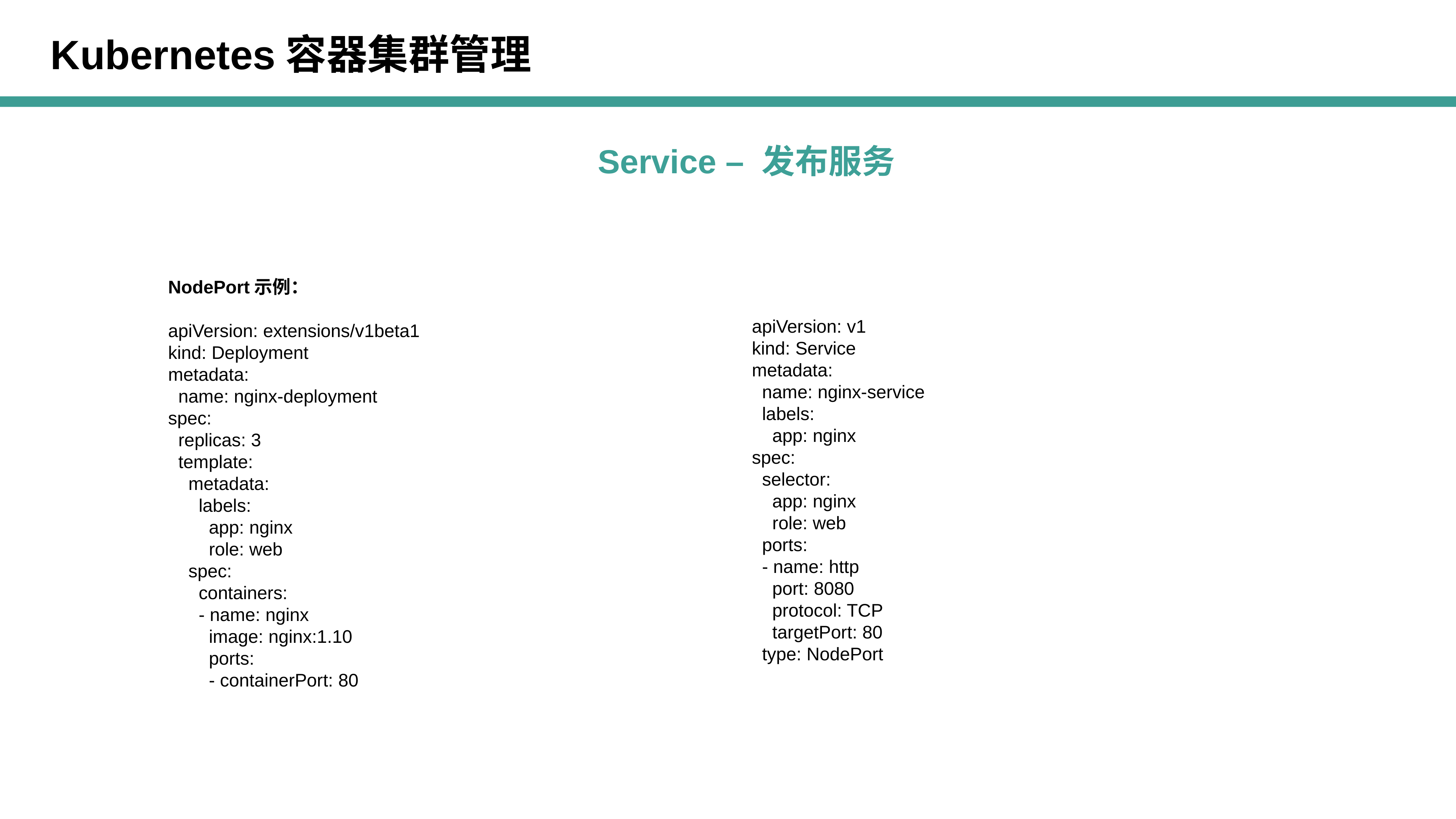

Kubernetes容器集群管理

Service – 发布服务
NodePort示例：

apiVersion: extensions/v1beta1
kind: Deployment
metadata:
  name: nginx-deployment
spec:
  replicas: 3
  template:
    metadata:
      labels:
        app: nginx
        role: web
    spec:
      containers:
      - name: nginx
        image: nginx:1.10
        ports:
        - containerPort: 80
apiVersion: v1
kind: Service
metadata:
  name: nginx-service
  labels:
    app: nginx
spec:
  selector:
    app: nginx
    role: web
  ports:
  - name: http
    port: 8080
    protocol: TCP
    targetPort: 80
  type: NodePort